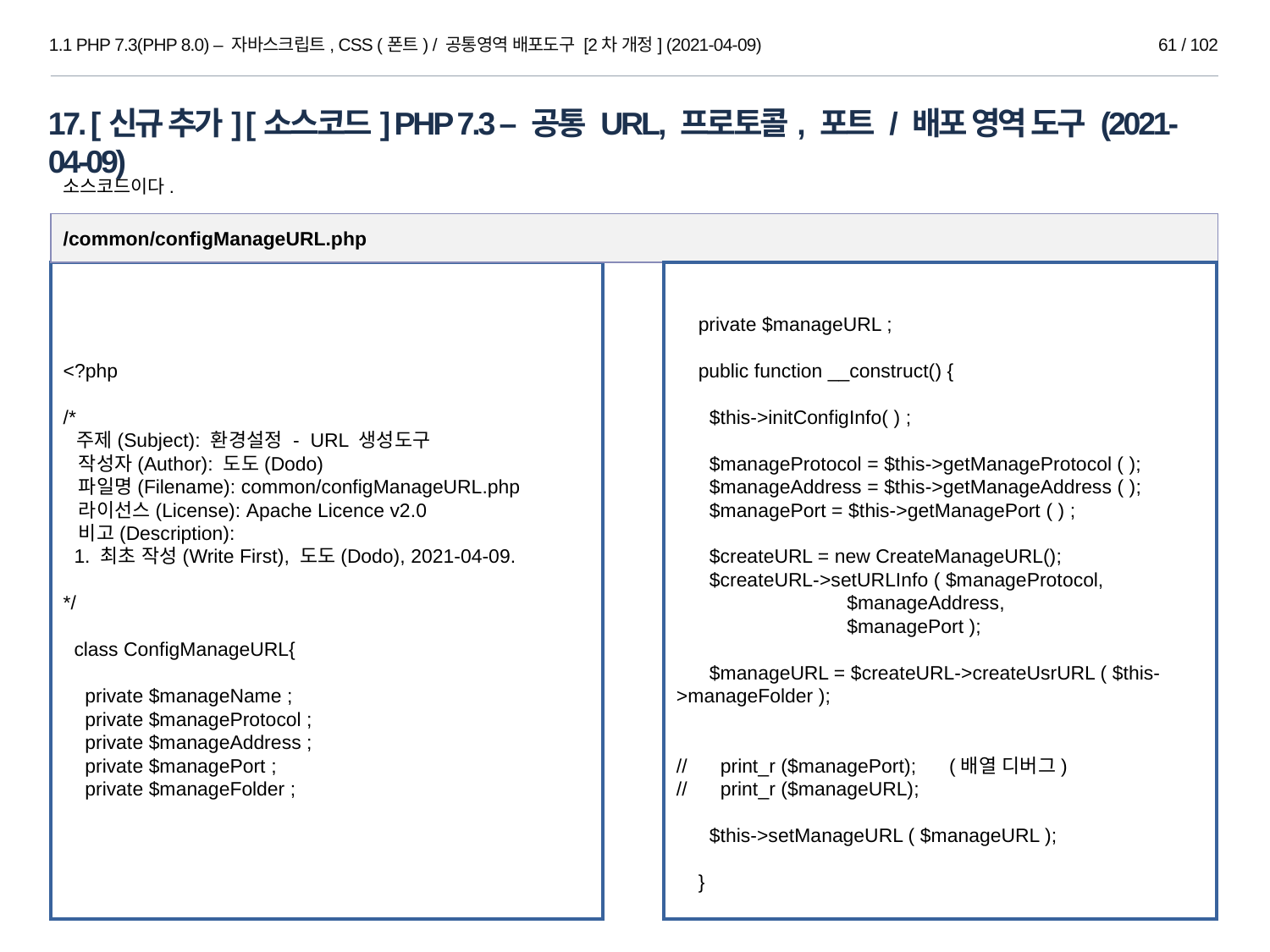

1.1 PHP 7.3(PHP 8.0) – 자바스크립트, CSS (폰트) / 공통영역 배포도구 [2차 개정] (2021-04-09)
61 / 102

17. [신규 추가] [소스코드] PHP 7.3 – 공통 URL, 프로토콜, 포트 / 배포 영역 도구 (2021-04-09)
소스코드이다.
/common/configManageURL.php

    private $manageURL ;

    public function __construct() {

      $this->initConfigInfo( ) ;

      $manageProtocol = $this->getManageProtocol ( );
      $manageAddress = $this->getManageAddress ( );
      $managePort = $this->getManagePort ( ) ;

      $createURL = new CreateManageURL();
      $createURL->setURLInfo ( $manageProtocol,
                               $manageAddress,
                               $managePort );

      $manageURL = $createURL->createUsrURL ( $this->manageFolder );

//      print_r ($managePort);      (배열 디버그)
//      print_r ($manageURL);

      $this->setManageURL ( $manageURL );

    }
<?php

/*
  주제(Subject): 환경설정 -  URL 생성도구
  작성자(Author): 도도(Dodo)
  파일명(Filename): common/configManageURL.php
  라이선스(License): Apache Licence v2.0
  비고(Description):
  1. 최초 작성(Write First), 도도(Dodo), 2021-04-09.

*/

  class ConfigManageURL{

    private $manageName ;
    private $manageProtocol ;
    private $manageAddress ;
    private $managePort ;
    private $manageFolder ;